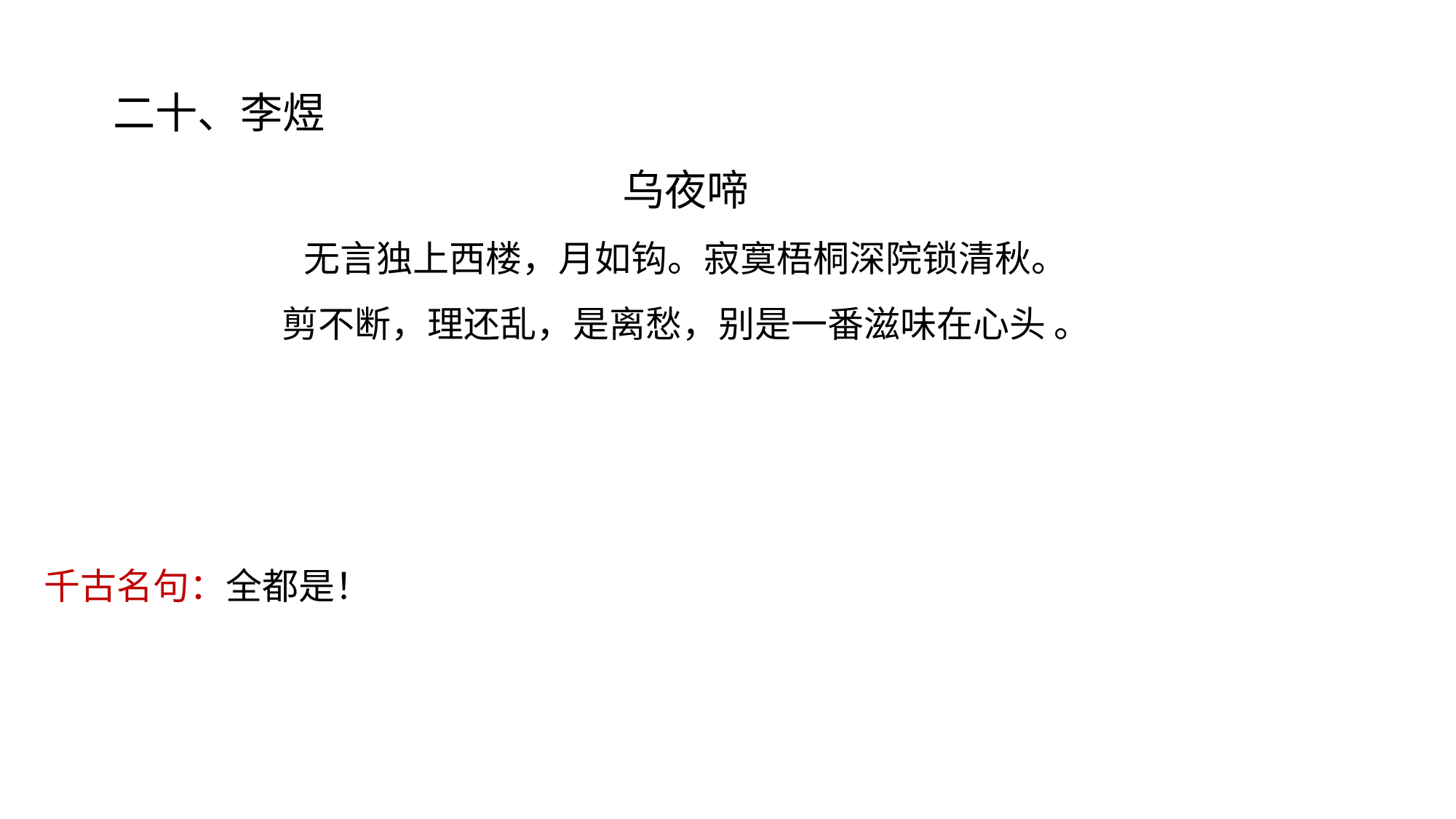

二十、李煜
乌夜啼
无言独上西楼，月如钩。寂寞梧桐深院锁清秋。
剪不断，理还乱，是离愁，别是一番滋味在心头 。

千古名句：全都是！